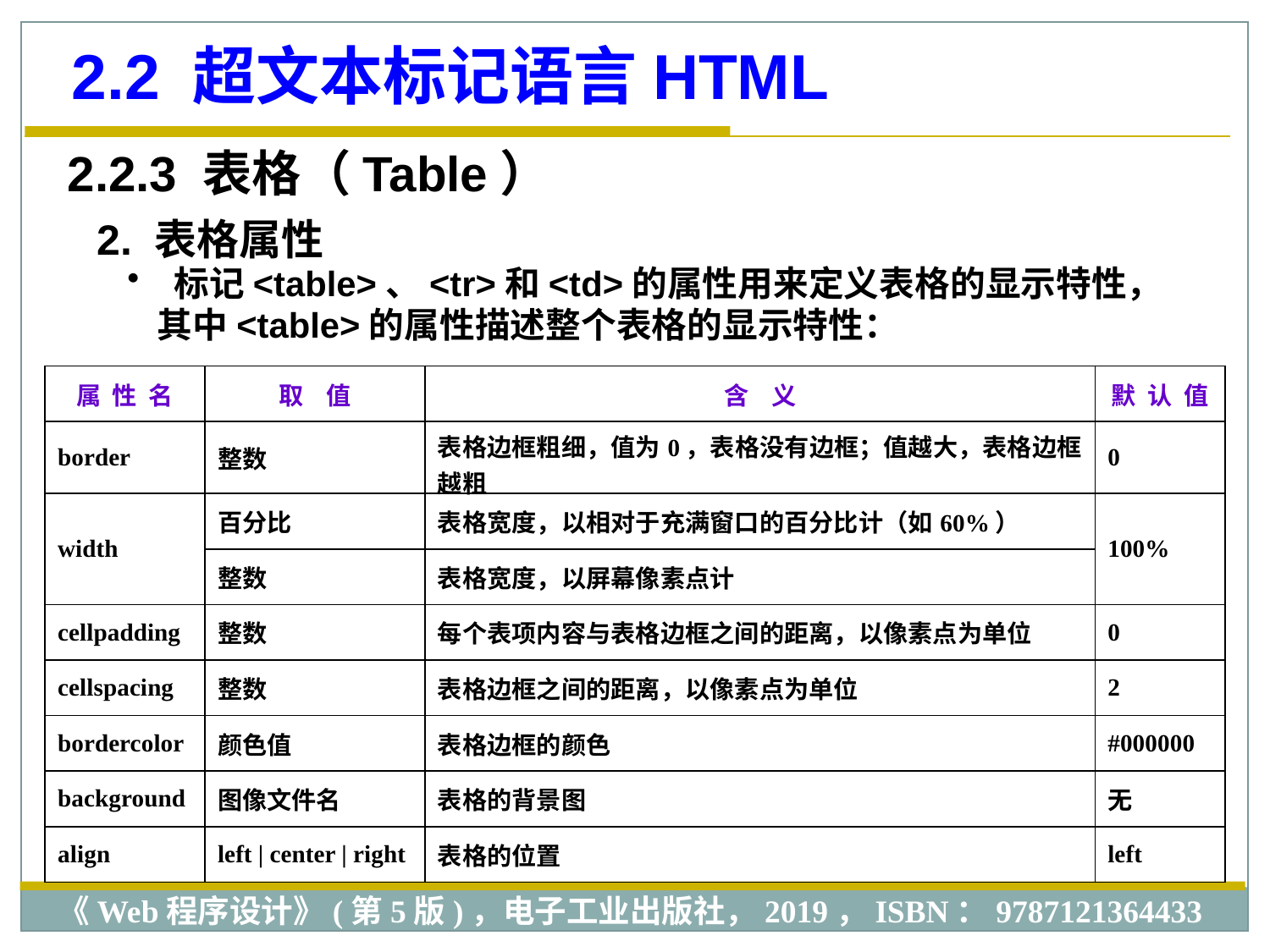

2.2 超文本标记语言HTML
2.2.3 表格（Table）
2. 表格属性
 标记<table>、<tr>和<td>的属性用来定义表格的显示特性，其中<table>的属性描述整个表格的显示特性：

| 属 性 名 | 取 值 | 含 义 | 默 认 值 |
| --- | --- | --- | --- |
| border | 整数 | 表格边框粗细，值为0，表格没有边框；值越大，表格边框越粗 | 0 |
| width | 百分比 | 表格宽度，以相对于充满窗口的百分比计（如60%） | 100% |
|  | 整数 | 表格宽度，以屏幕像素点计 |  |
| cellpadding | 整数 | 每个表项内容与表格边框之间的距离，以像素点为单位 | 0 |
| cellspacing | 整数 | 表格边框之间的距离，以像素点为单位 | 2 |
| bordercolor | 颜色值 | 表格边框的颜色 | #000000 |
| background | 图像文件名 | 表格的背景图 | 无 |
| align | left | center | right | 表格的位置 | left |